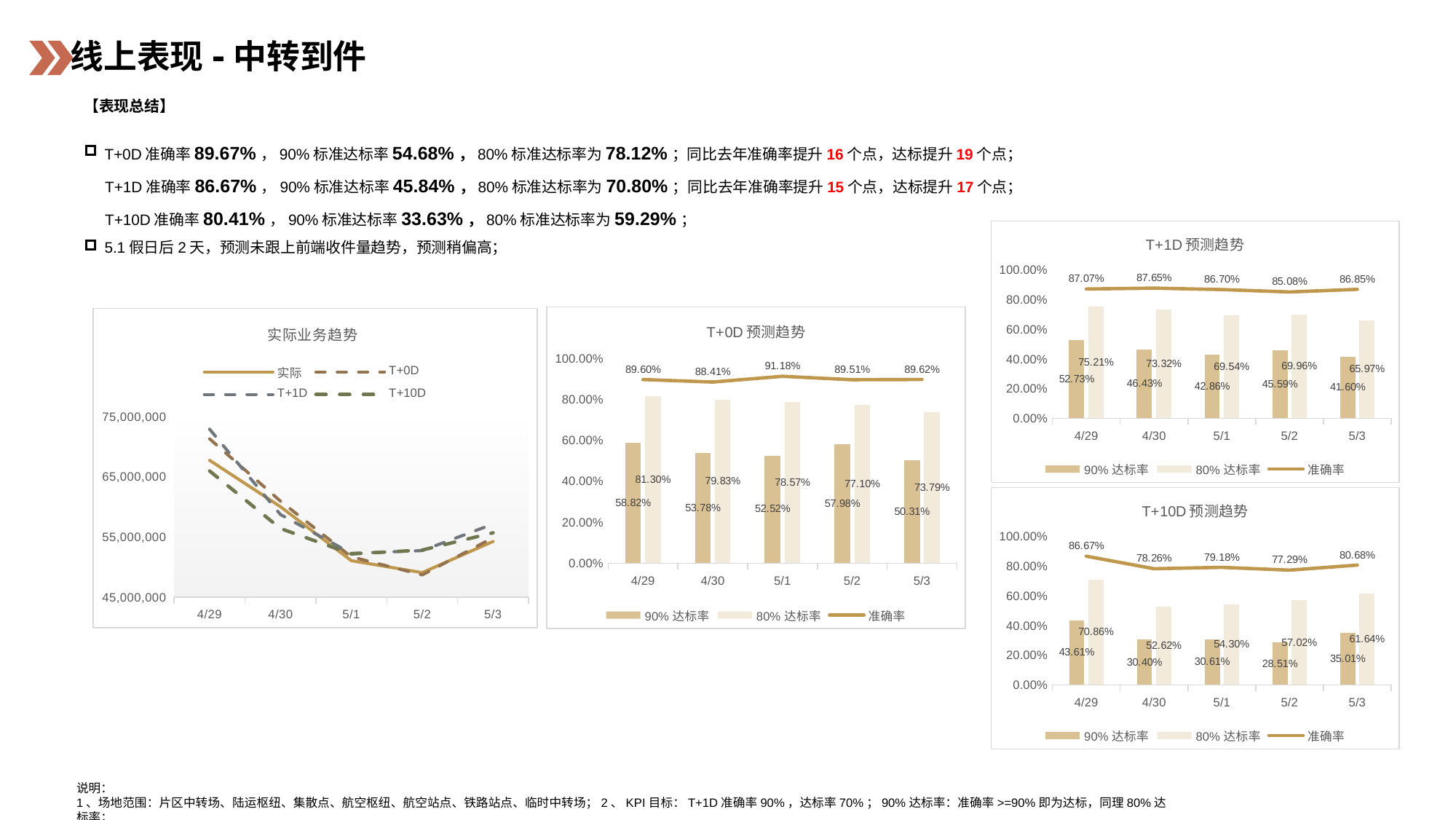

线上表现-中转到件

【表现总结】
T+0D准确率89.67%，90%标准达标率54.68%，80%标准达标率为78.12%；同比去年准确率提升16个点，达标提升19个点；
     T+1D准确率86.67%，90%标准达标率45.84%，80%标准达标率为70.80%；同比去年准确率提升15个点，达标提升17个点；
     T+10D准确率80.41%，90%标准达标率33.63%，80%标准达标率为59.29%；
5.1假日后2天，预测未跟上前端收件量趋势，预测稍偏高；

### Chart: T+1D预测趋势

| Category | 90%达标率 | 80%达标率 | 准确率 |
|---|---|---|---|
| 45045 | 0.527310924369747 | 0.752100840336134 | 0.870718791129228 |
| 45046 | 0.464285714285714 | 0.733193277310924 | 0.876468463549291 |
| 45047 | 0.428571428571428 | 0.695378151260504 | 0.867020579516309 |
| 45048 | 0.455882352941176 | 0.699579831932773 | 0.850841858877183 |
| 45049 | 0.415966386554621 | 0.659663865546218 | 0.86848842300799 |

### Chart: T+0D预测趋势

| Category | 90%达标率 | 80%达标率 | 准确率 |
|---|---|---|---|
| 45045 | 0.588235294117647 | 0.813025210084033 | 0.896041216148252 |
| 45046 | 0.53781512605042 | 0.798319327731092 | 0.884099488414552 |
| 45047 | 0.525210084033613 | 0.785714285714285 | 0.911815020636872 |
| 45048 | 0.579831932773109 | 0.771008403361344 | 0.895061216999404 |
| 45049 | 0.50314465408805 | 0.737945492662473 | 0.896235240281086 |

### Chart: 实际业务趋势

| Category | 实际 | T+0D | T+1D | T+10D |
|---|---|---|---|---|
| 45045 | 67730631.0 | 71303920.0 | 72917447.0 | 65953503.0 |
| 45046 | 60009081.0 | 60939494.0 | 58704591.0 | 56384154.0 |
| 45047 | 51033308.0 | 51679405.0 | 52243463.0 | 52155716.0 |
| 45048 | 49046214.0 | 48663637.0 | 52710010.0 | 52801172.0 |
| 45049 | 54238782.0 | 54849531.0 | 57132350.0 | 55678670.0 |

### Chart: T+10D预测趋势

| Category | 90%达标率 | 80%达标率 | 准确率 |
|---|---|---|---|
| 45045 | 0.436058700209643 | 0.70859538784067 | 0.866671821422236 |
| 45046 | 0.30398322851153 | 0.526205450733752 | 0.782593521742317 |
| 45047 | 0.30607966457023 | 0.542976939203354 | 0.791756266301497 |
| 45048 | 0.285115303983228 | 0.570230607966457 | 0.772856606229267 |
| 45049 | 0.350104821802935 | 0.616352201257861 | 0.806757970715197 |
说明：
1、场地范围：片区中转场、陆运枢纽、集散点、航空枢纽、航空站点、铁路站点、临时中转场；2、KPI目标：T+1D准确率90%，达标率70%；90%达标率：准确率>=90%即为达标，同理80%达标率；